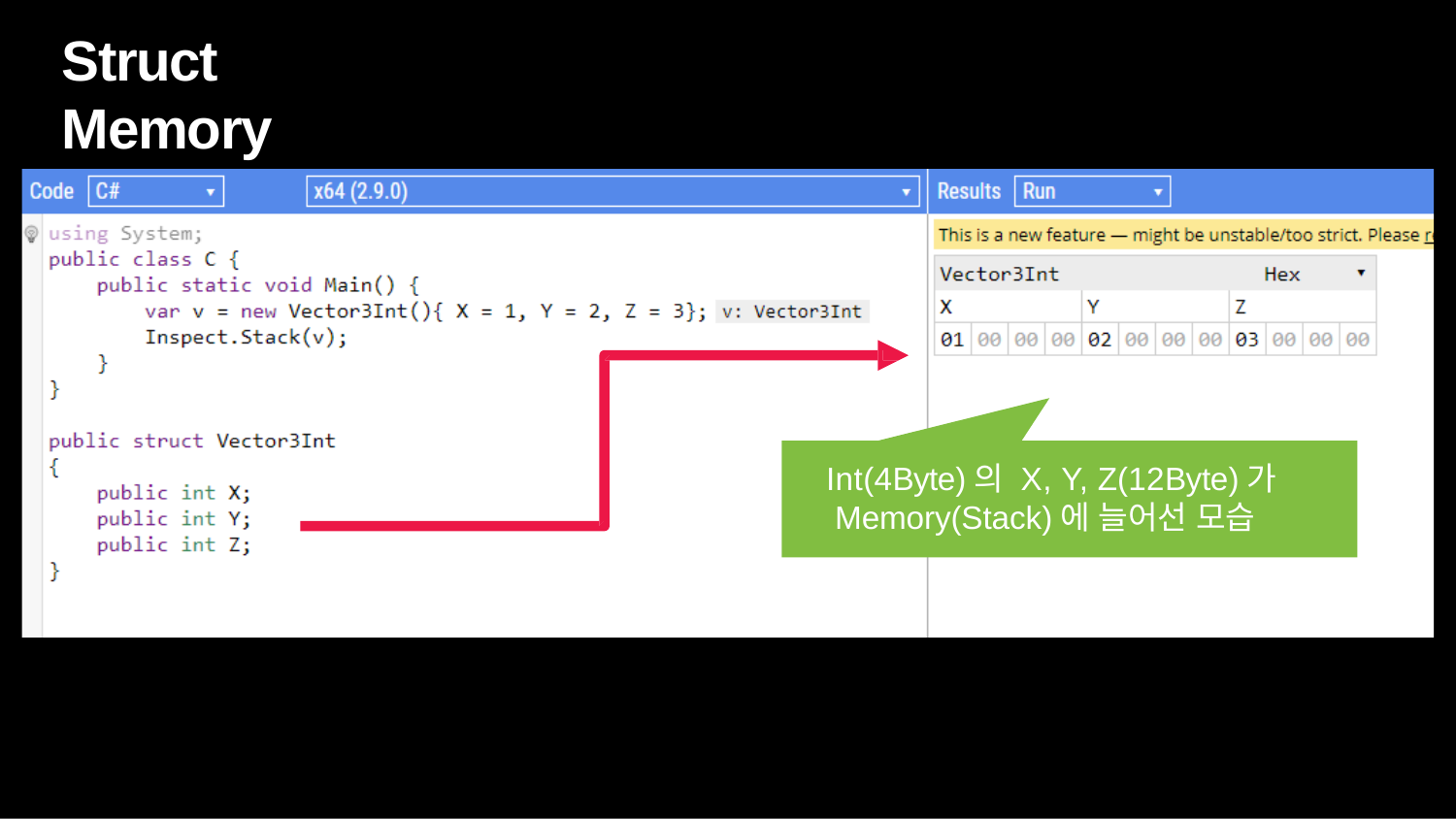

# Struct Memory

Int(4Byte)의 X, Y, Z(12Byte)가 Memory(Stack)에 늘어선 모습